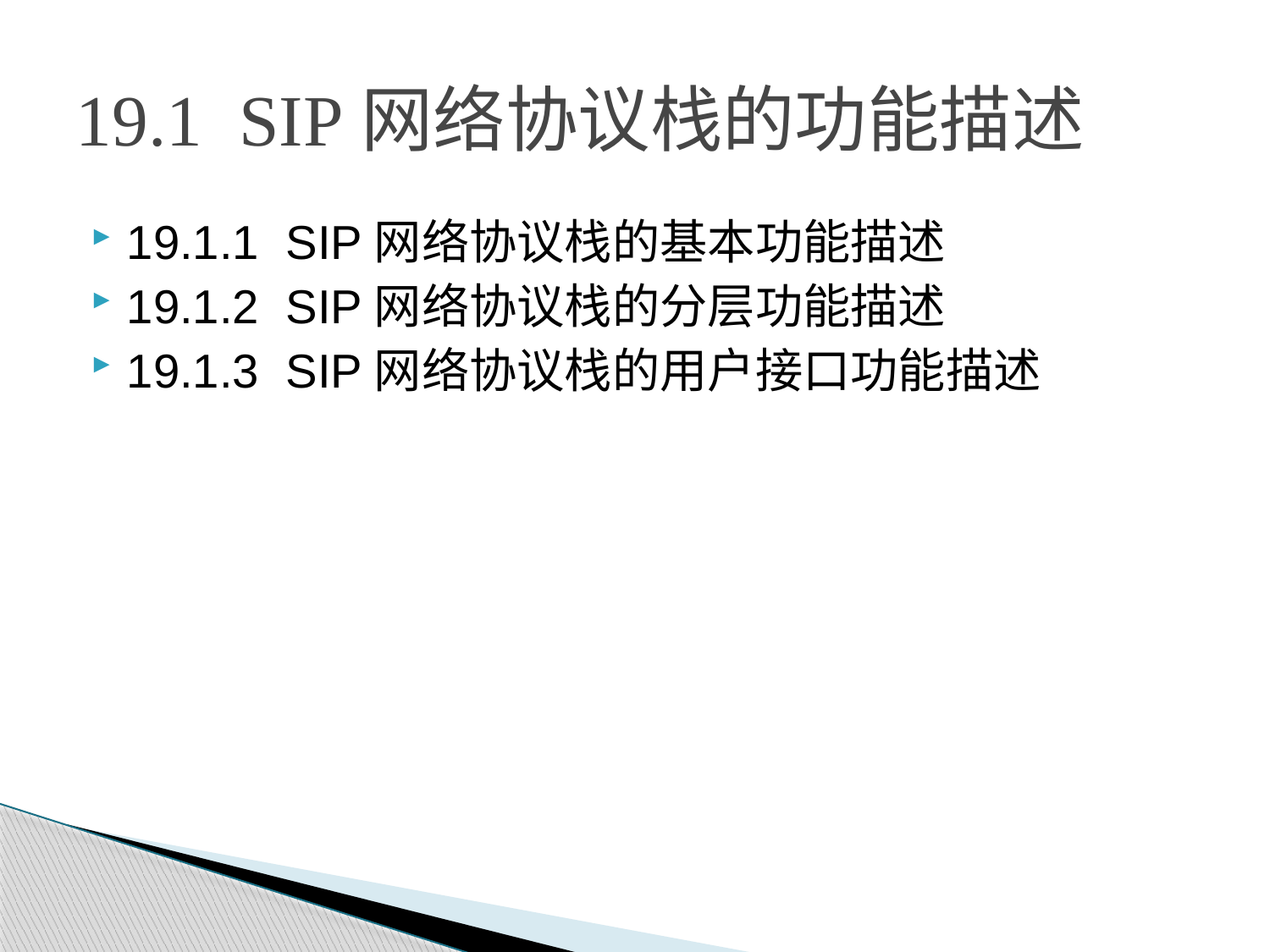

# 19.1  SIP网络协议栈的功能描述
19.1.1  SIP网络协议栈的基本功能描述
19.1.2  SIP网络协议栈的分层功能描述
19.1.3  SIP网络协议栈的用户接口功能描述